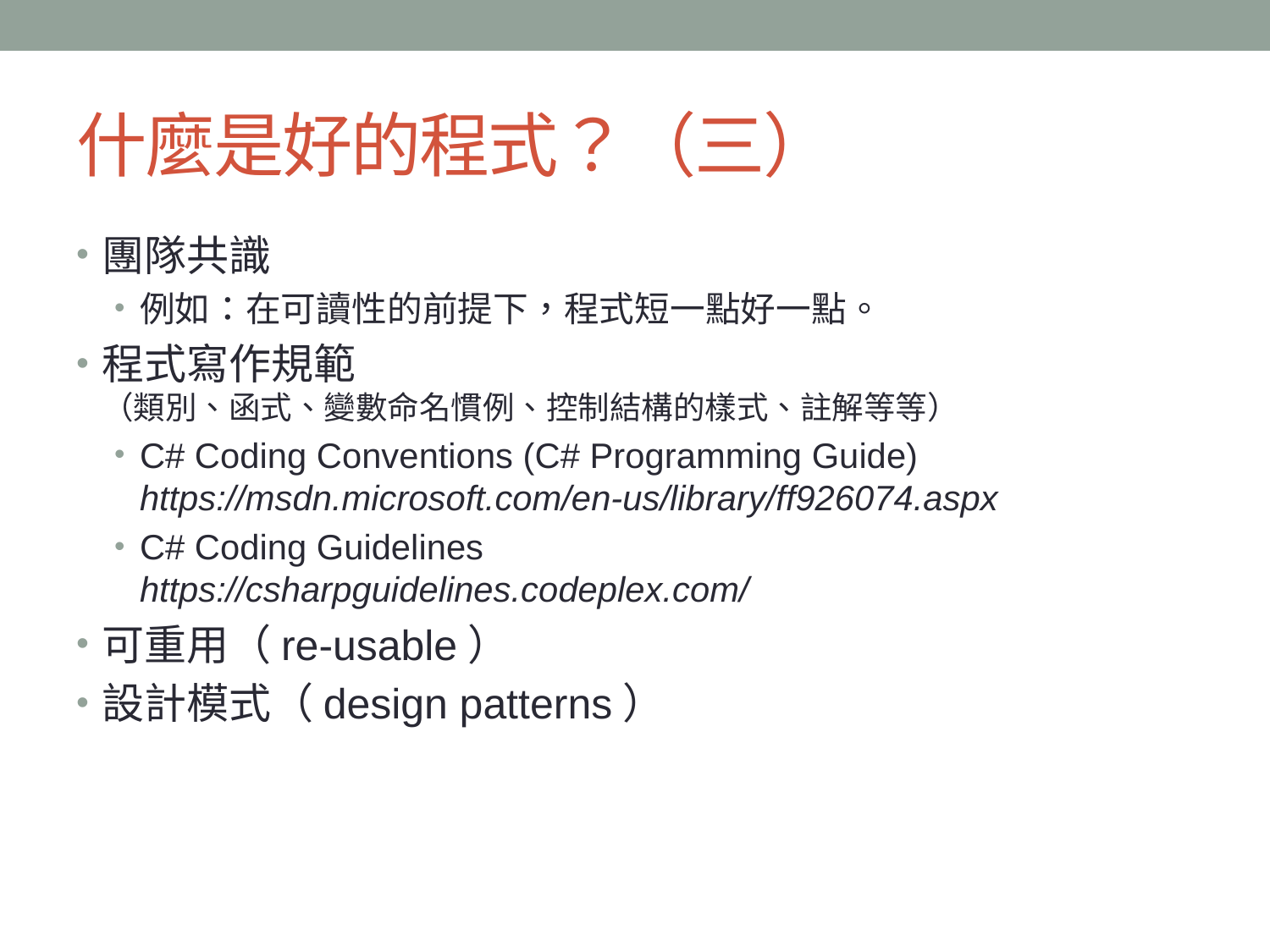

# 什麼是好的程式？（三）
團隊共識
例如：在可讀性的前提下，程式短一點好一點。
程式寫作規範
（類別、函式、變數命名慣例、控制結構的樣式、註解等等）
C# Coding Conventions (C# Programming Guide)
https://msdn.microsoft.com/en-us/library/ff926074.aspx
C# Coding Guidelines
https://csharpguidelines.codeplex.com/
可重用（re-usable）
設計模式（design patterns）